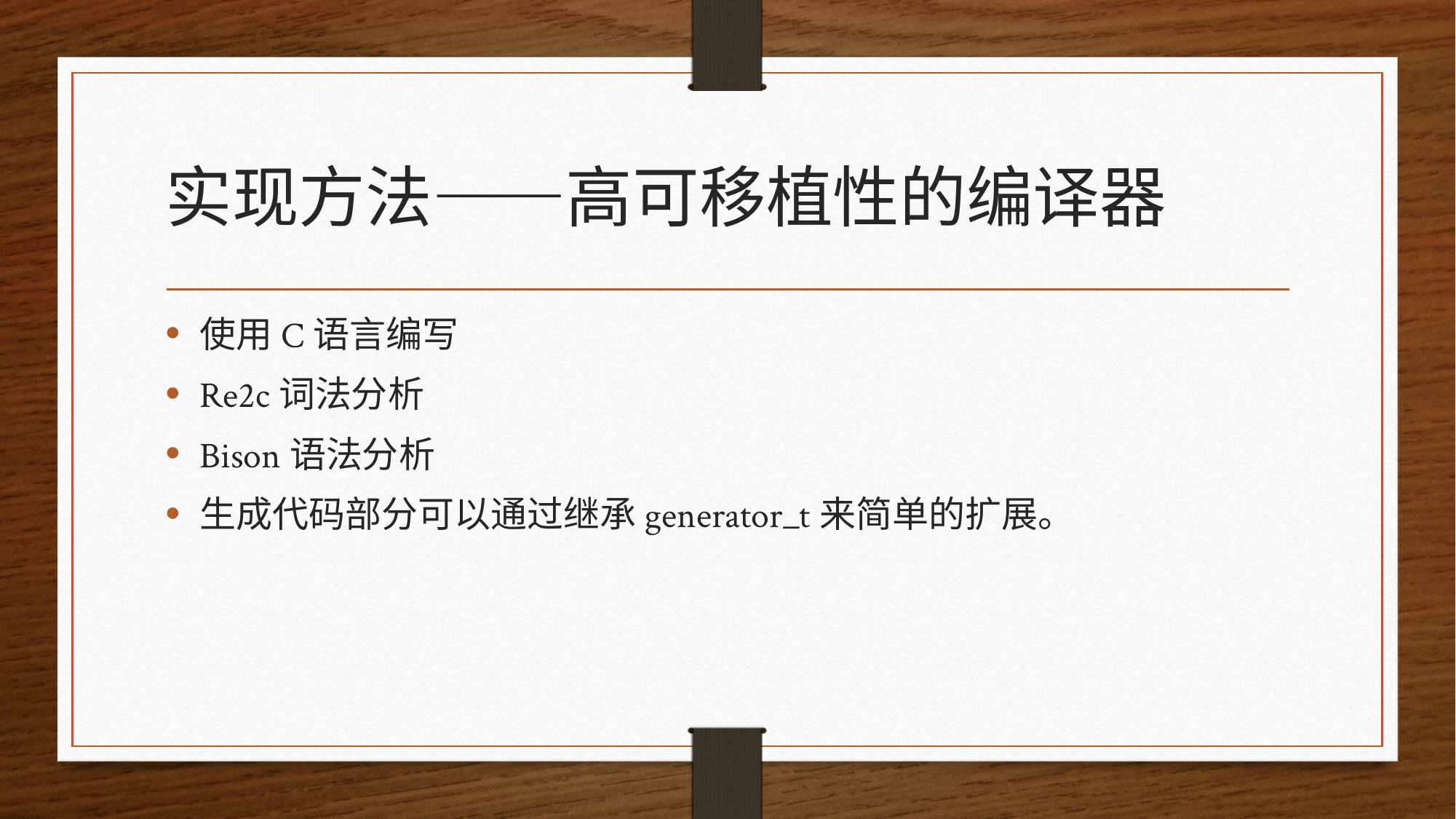

# 实现方法——高可移植性的编译器
使用C语言编写
Re2c词法分析
Bison语法分析
生成代码部分可以通过继承generator_t来简单的扩展。